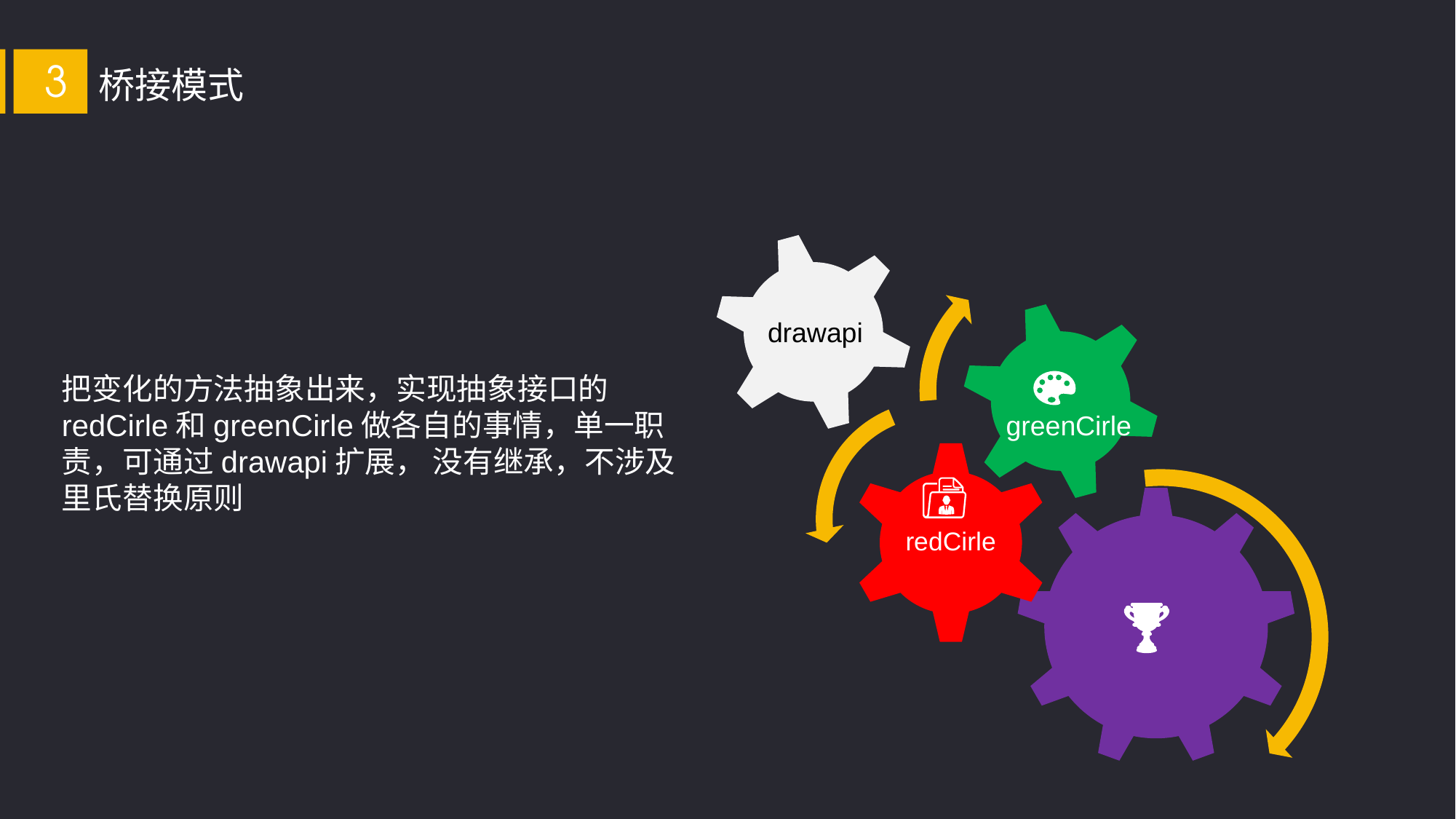

3
桥接模式

redCirle

drawapi
把变化的方法抽象出来，实现抽象接口的redCirle和greenCirle做各自的事情，单一职责，可通过drawapi扩展， 没有继承，不涉及里氏替换原则

greenCirle